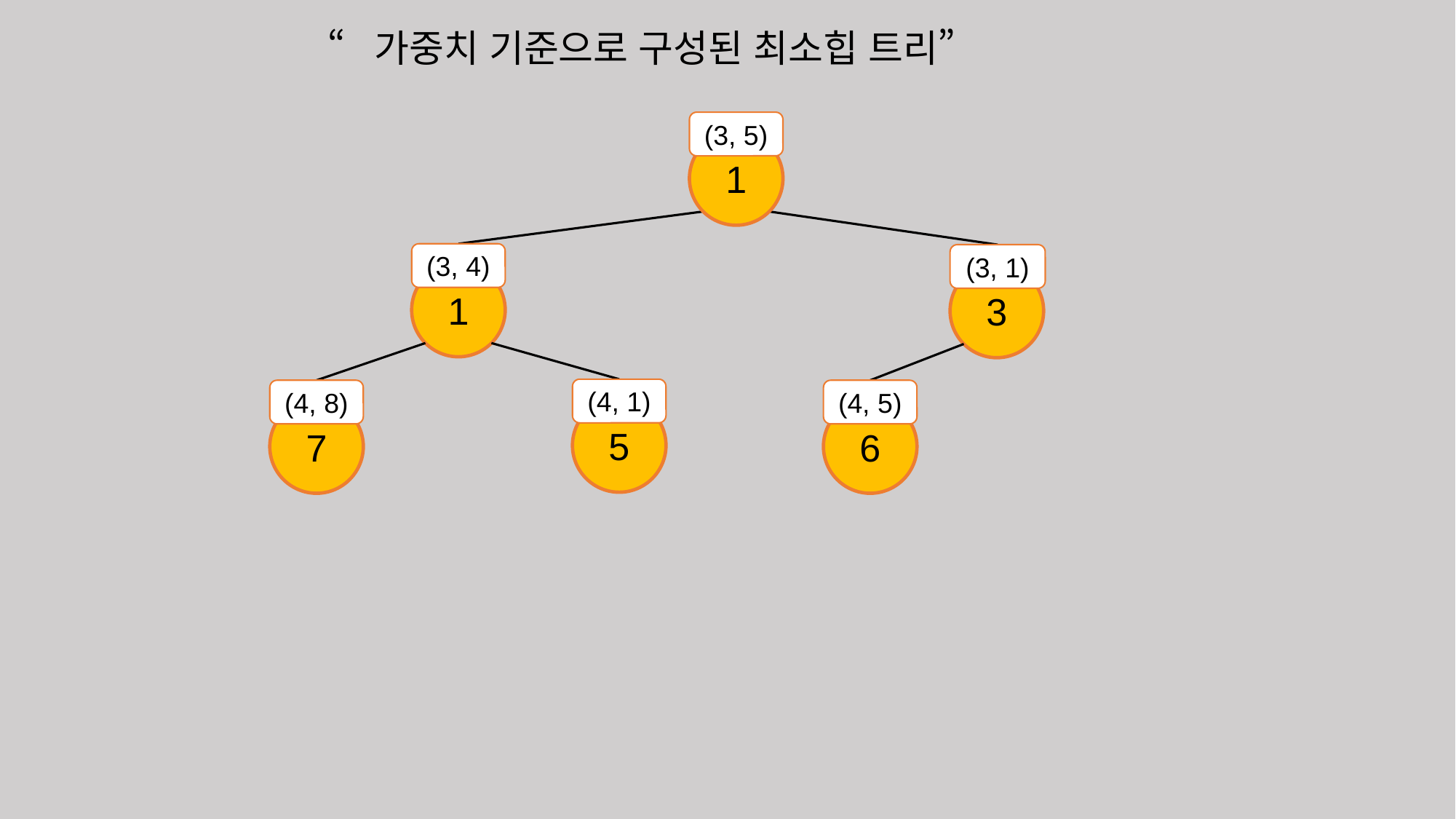

“가중치 기준으로 구성된 최소힙 트리”
(3, 5)
1
(3, 4)
1
(3, 1)
3
(4, 1)
5
(4, 8)
7
(4, 5)
6